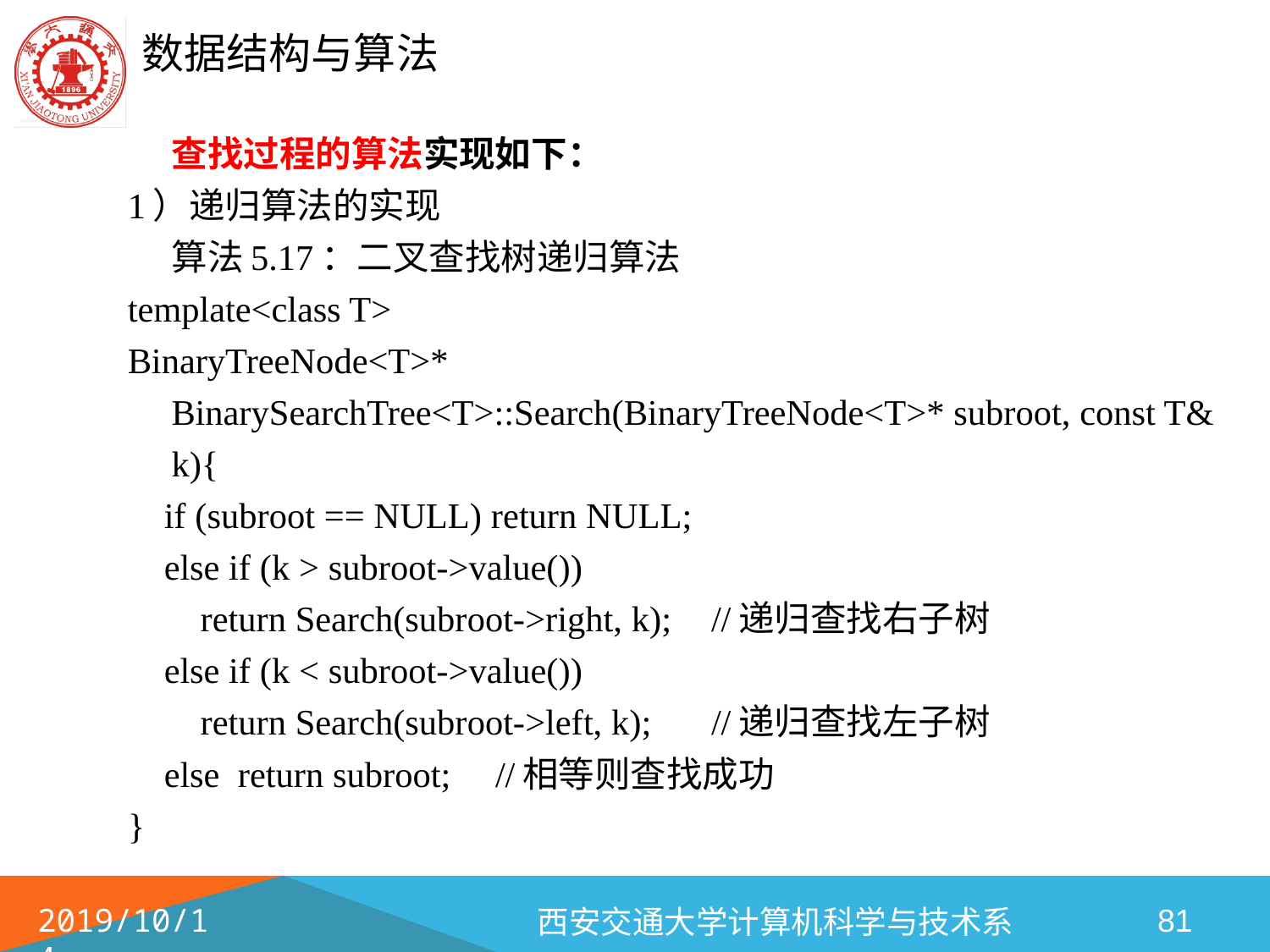

查找过程的算法实现如下：
1）递归算法的实现
	算法5.17：二叉查找树递归算法
template<class T>
BinaryTreeNode<T>* BinarySearchTree<T>::Search(BinaryTreeNode<T>* subroot, const T& k){
    if (subroot == NULL) return NULL;
    else if (k > subroot->value())
        return Search(subroot->right, k);	//递归查找右子树
    else if (k < subroot->value())
        return Search(subroot->left, k);	//递归查找左子树
    else  return subroot;			//相等则查找成功
}